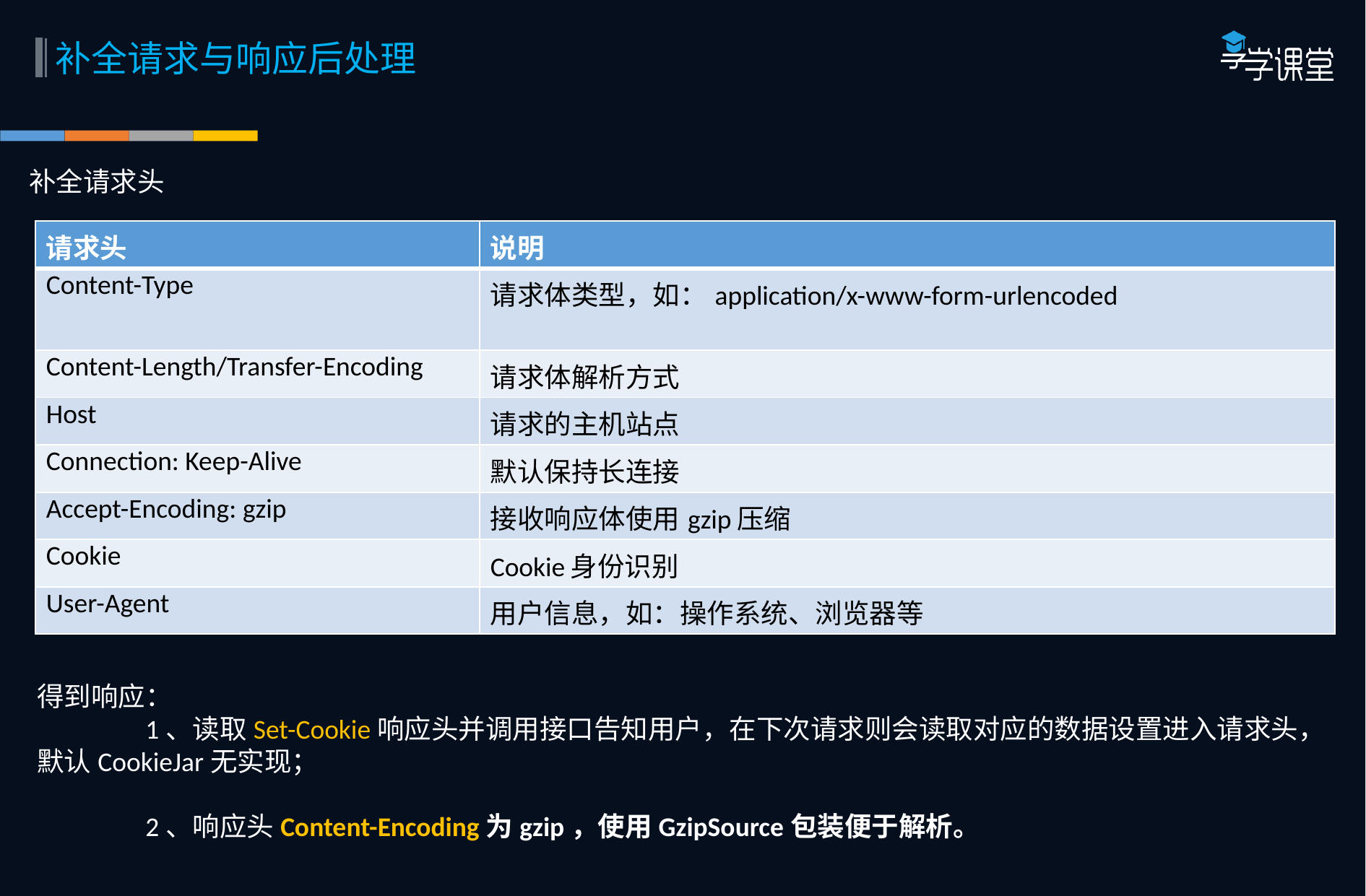

补全请求与响应后处理

补全请求头
| 请求头 | 说明 |
| --- | --- |
| Content-Type | 请求体类型，如：application/x-www-form-urlencoded |
| Content-Length/Transfer-Encoding | 请求体解析方式 |
| Host | 请求的主机站点 |
| Connection: Keep-Alive | 默认保持长连接 |
| Accept-Encoding: gzip | 接收响应体使用gzip压缩 |
| Cookie | Cookie身份识别 |
| User-Agent | 用户信息，如：操作系统、浏览器等 |
得到响应：
	1、读取Set-Cookie响应头并调用接口告知用户，在下次请求则会读取对应的数据设置进入请求头，默认CookieJar无实现；

	2、响应头Content-Encoding为gzip，使用GzipSource包装便于解析。